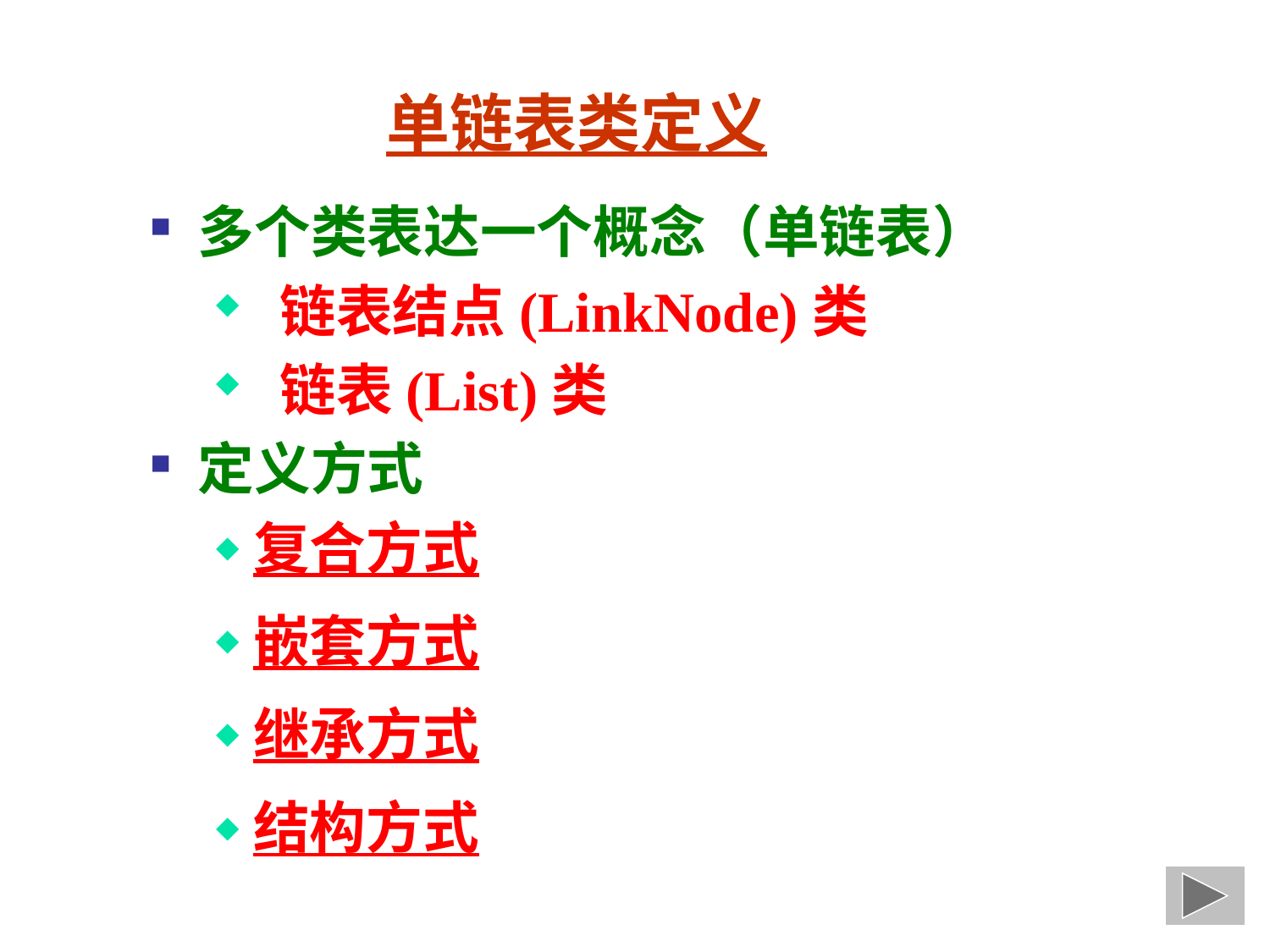

单链表类定义
多个类表达一个概念（单链表）
 链表结点(LinkNode)类
 链表(List)类
定义方式
复合方式
嵌套方式
继承方式
结构方式

80